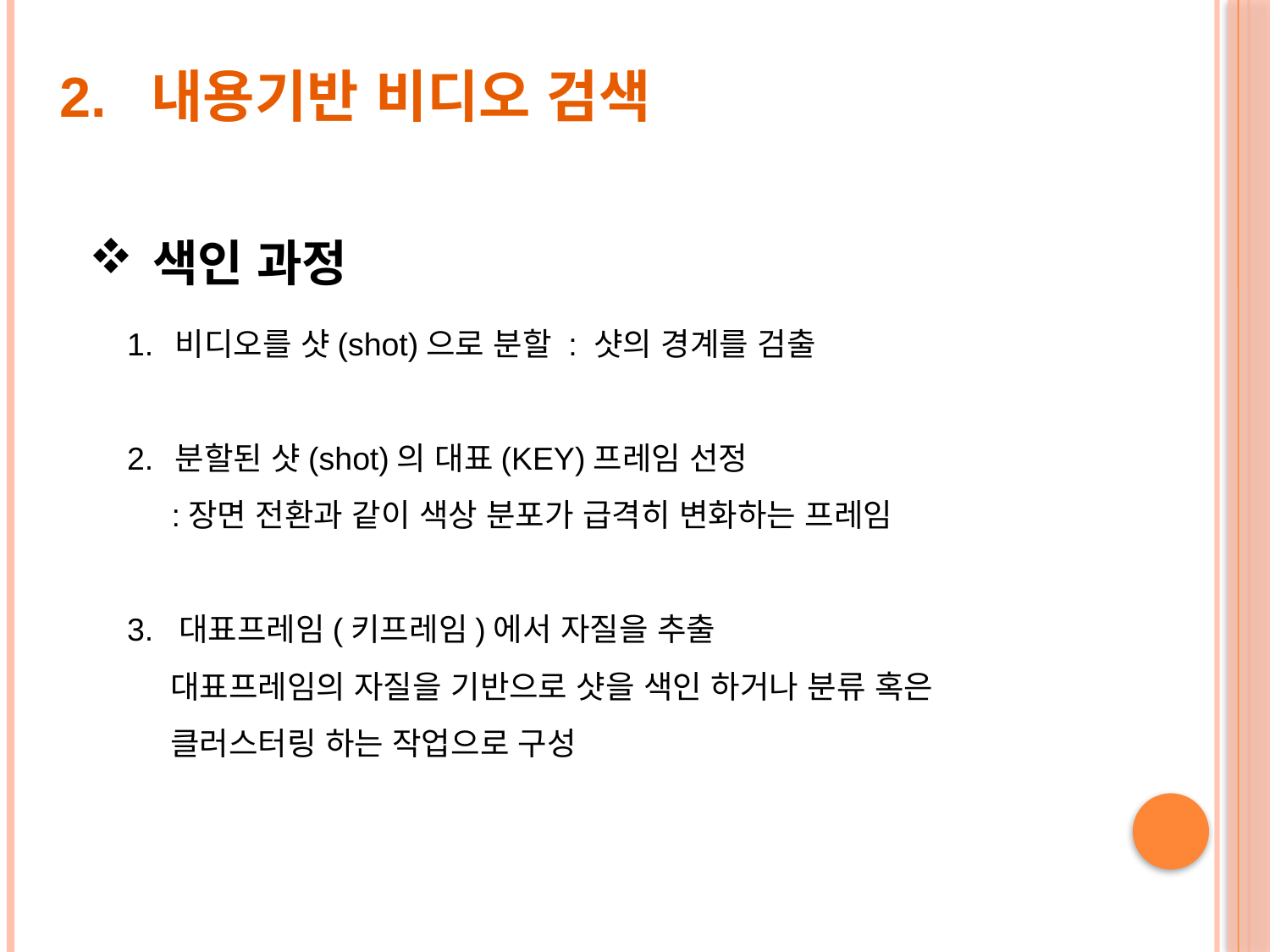

# 2.  내용기반 비디오 검색

비디오를 샷(shot)으로 분할 : 샷의 경계를 검출

분할된 샷(shot)의 대표(KEY)프레임 선정
     :장면 전환과 같이 색상 분포가 급격히 변화하는 프레임

3.  대표프레임(키프레임)에서 자질을 추출
    대표프레임의 자질을 기반으로 샷을 색인 하거나 분류 혹은
    클러스터링 하는 작업으로 구성
색인 과정